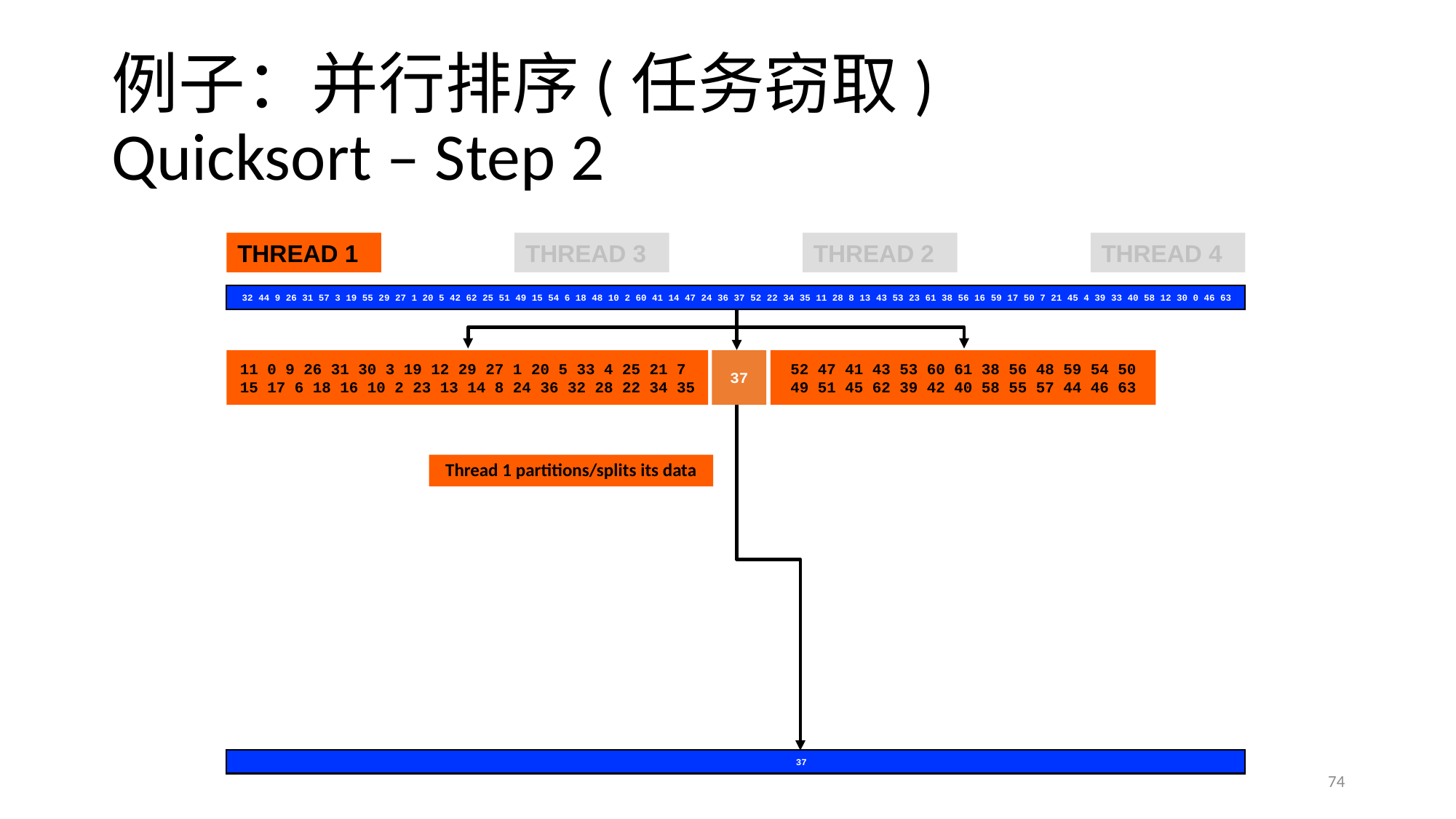

# 例子：并行排序(任务窃取) Quicksort – Step 2

THREAD 1
THREAD 3
THREAD 2
THREAD 4
32 44 9 26 31 57 3 19 55 29 27 1 20 5 42 62 25 51 49 15 54 6 18 48 10 2 60 41 14 47 24 36 37 52 22 34 35 11 28 8 13 43 53 23 61 38 56 16 59 17 50 7 21 45 4 39 33 40 58 12 30 0 46 63

11 0 9 26 31 30 3 19 12 29 27 1 20 5 33 4 25 21 7 15 17 6 18 16 10 2 23 13 14 8 24 36 32 28 22 34 35
37
52 47 41 43 53 60 61 38 56 48 59 54 50 49 51 45 62 39 42 40 58 55 57 44 46 63

Thread 1 partitions/splits its data
                        37
74